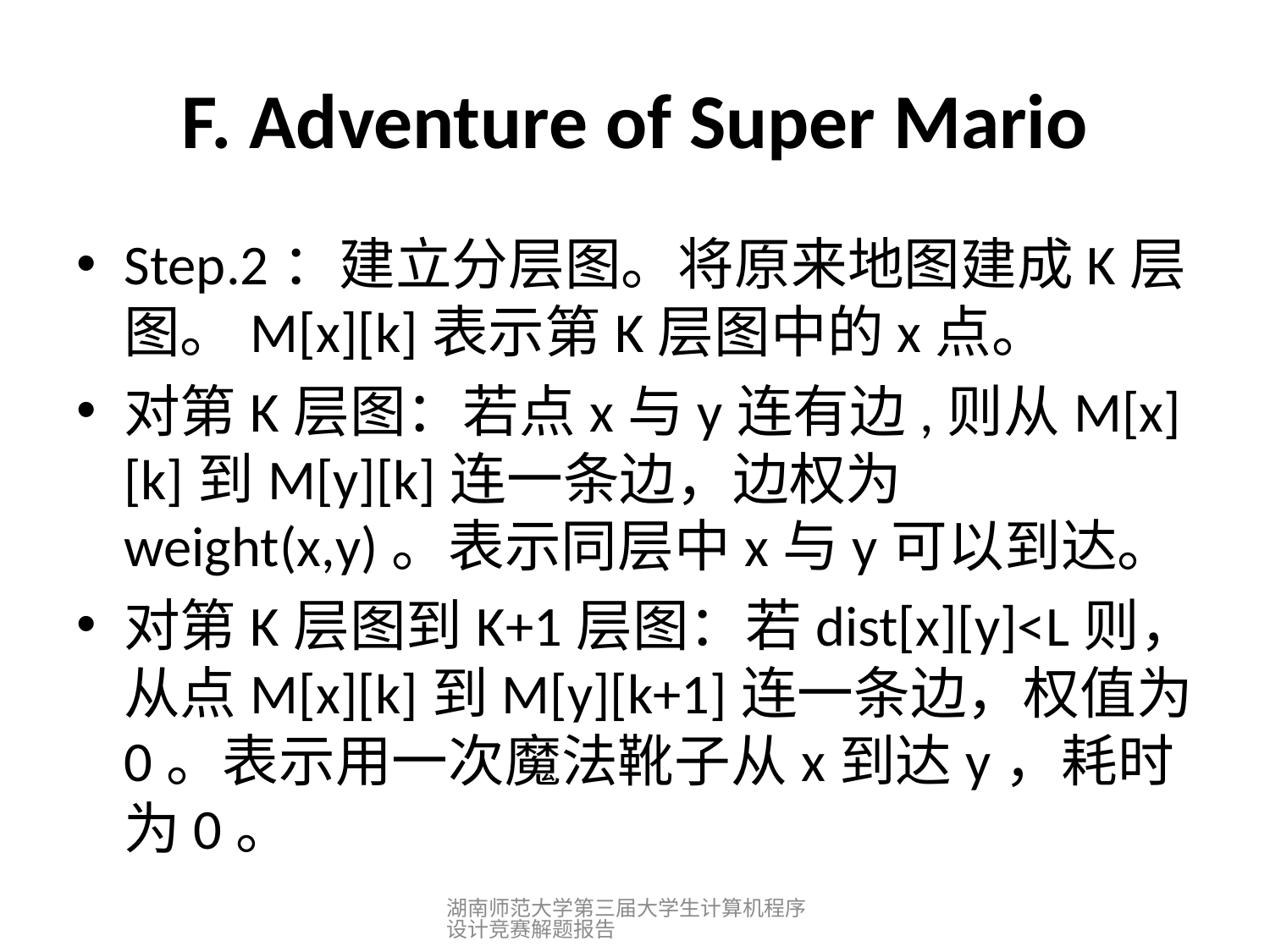

# F. Adventure of Super Mario
Step.2：建立分层图。将原来地图建成K层图。M[x][k]表示第K层图中的x点。
对第K层图：若点x与y连有边,则从M[x][k]到M[y][k]连一条边，边权为weight(x,y)。表示同层中x与y可以到达。
对第K层图到K+1层图：若dist[x][y]<L则，从点M[x][k]到M[y][k+1]连一条边，权值为0。表示用一次魔法靴子从x到达y，耗时为0。
湖南师范大学第三届大学生计算机程序设计竞赛解题报告